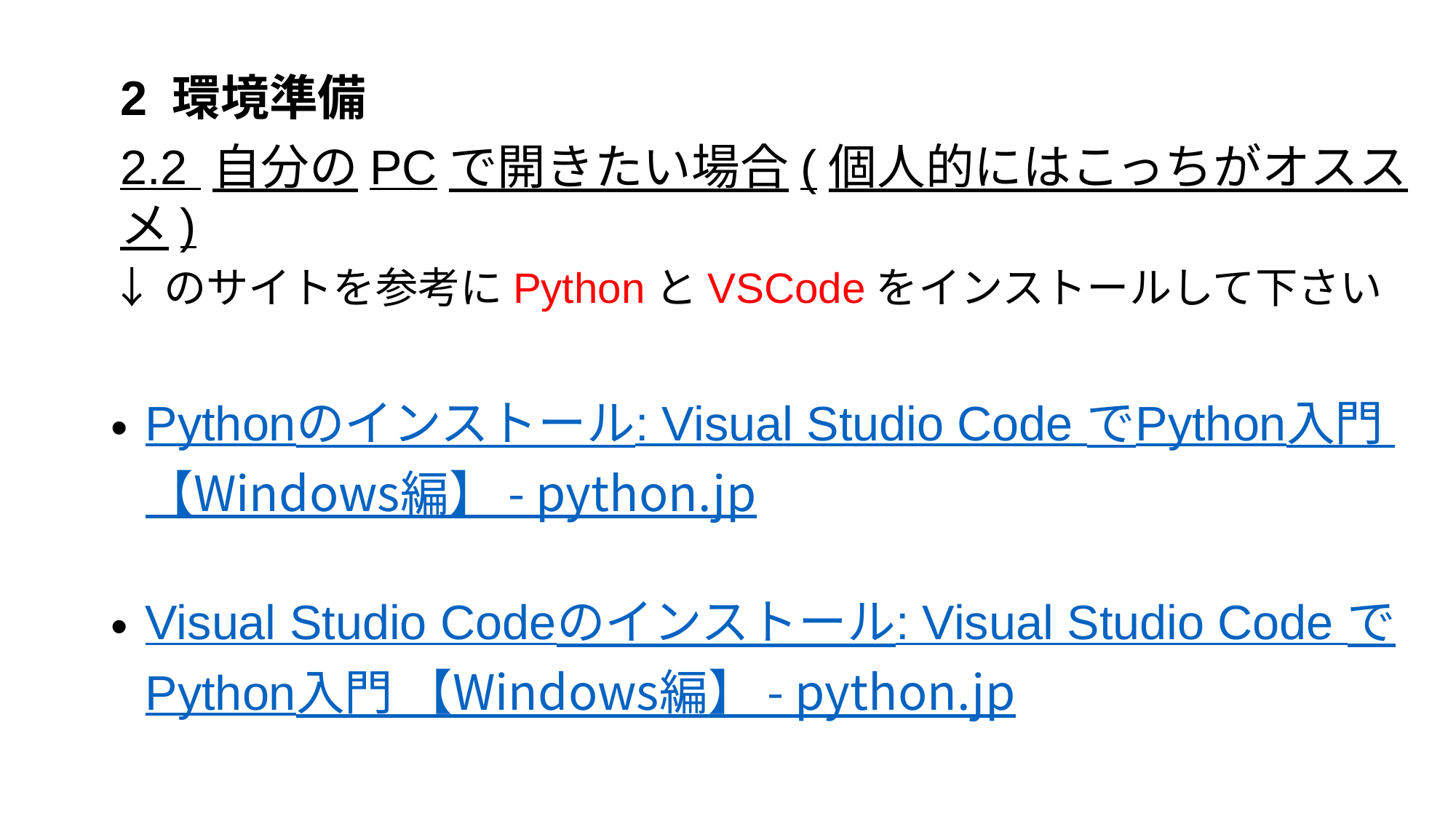

2 環境準備
2.2 自分のPCで開きたい場合(個人的にはこっちがオススメ)
↓のサイトを参考にPythonとVSCodeをインストールして下さい
Pythonのインストール: Visual Studio Code でPython入門 【Windows編】 - python.jp

Visual Studio Codeのインストール: Visual Studio Code でPython入門 【Windows編】 - python.jp